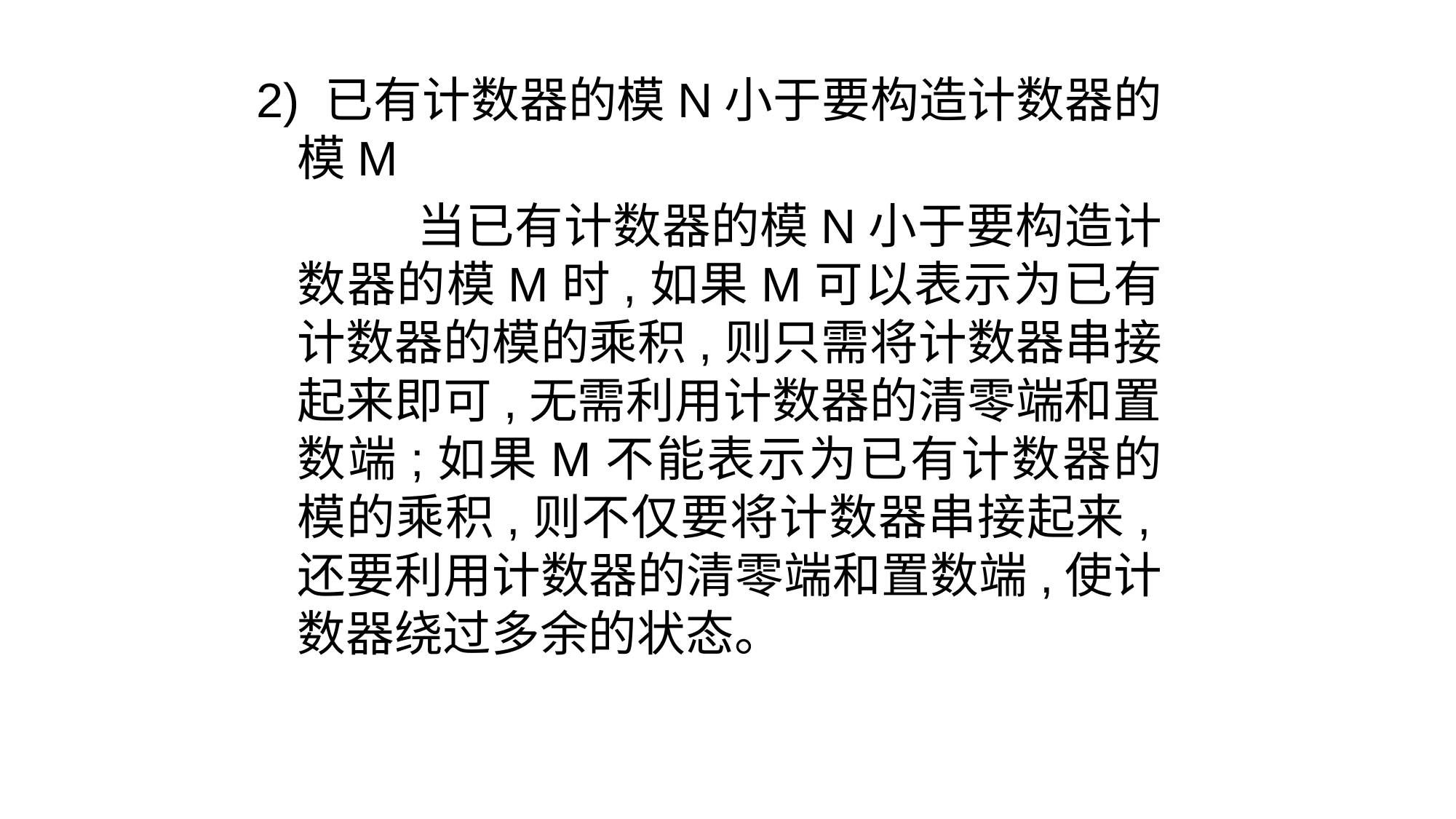

2) 已有计数器的模N小于要构造计数器的模M
             当已有计数器的模N小于要构造计数器的模M时,如果M可以表示为已有计数器的模的乘积,则只需将计数器串接起来即可,无需利用计数器的清零端和置数端;如果M不能表示为已有计数器的模的乘积,则不仅要将计数器串接起来,还要利用计数器的清零端和置数端,使计数器绕过多余的状态。